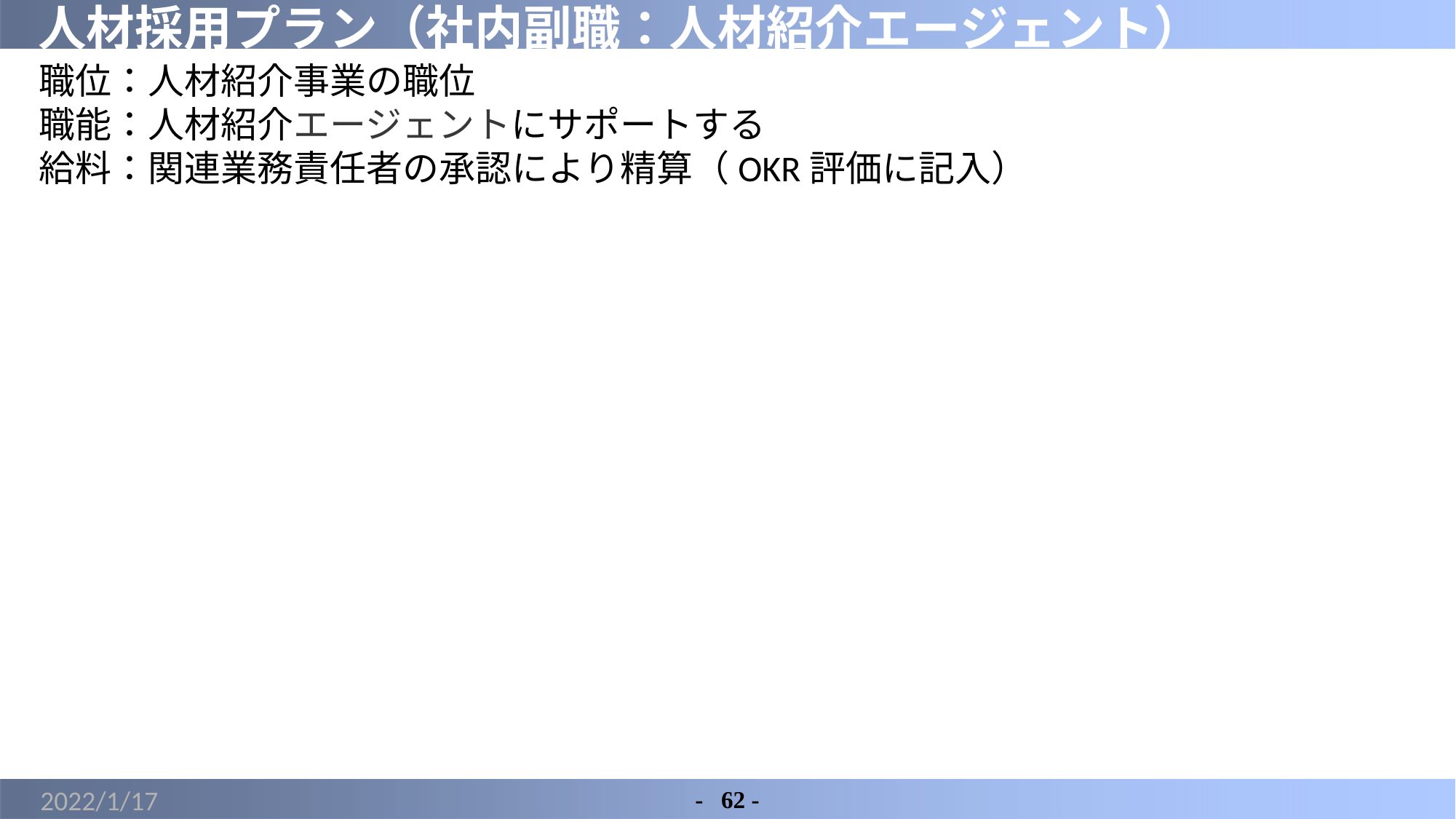

# 人材採用プラン（社内副職：人材紹介エージェント）
職位：人材紹介事業の職位
職能：人材紹介エージェントにサポートする
給料：関連業務責任者の承認により精算（OKR評価に記入）
2022/1/17
-	62 -